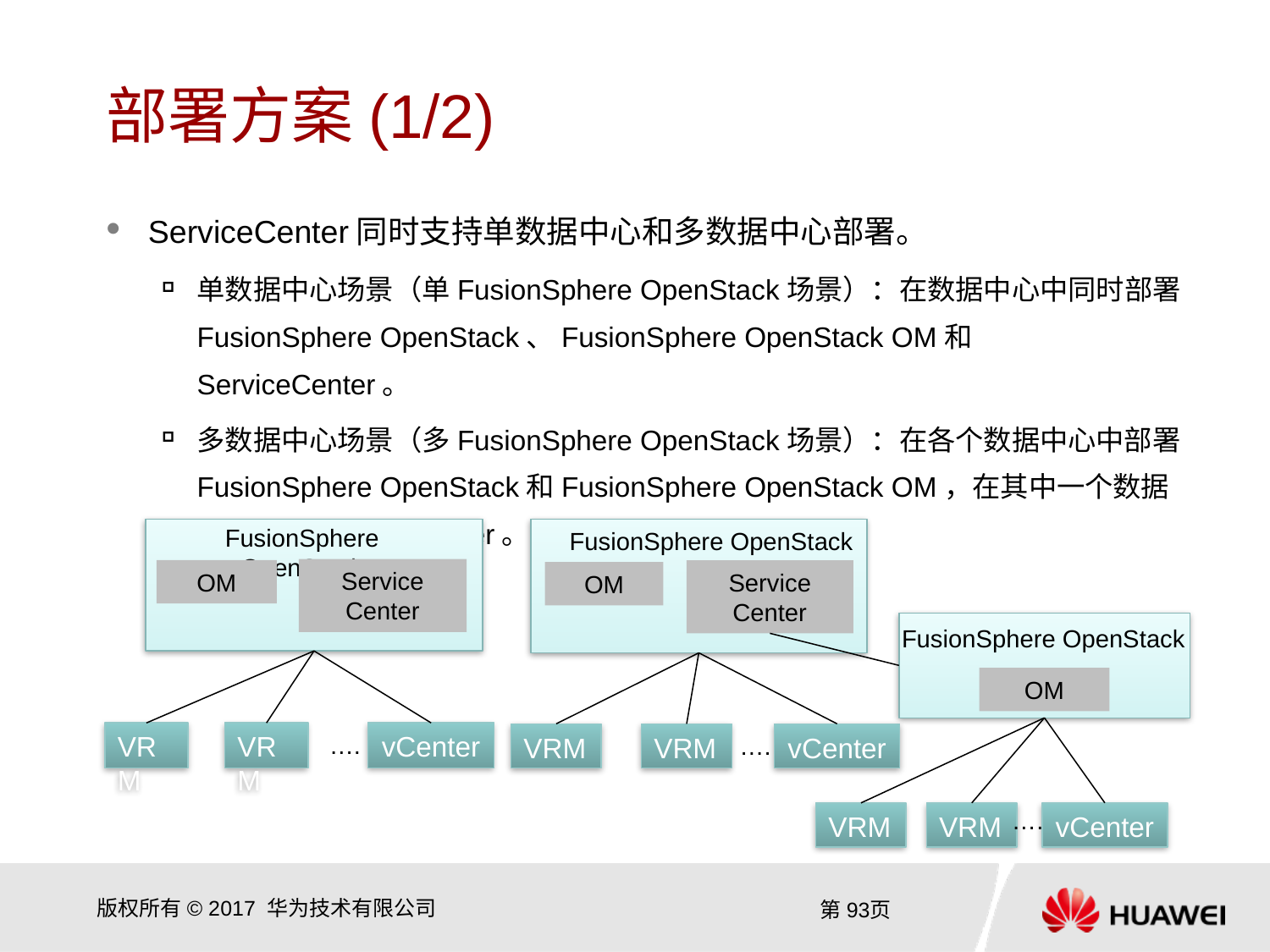

# 部署方案(1/2)
ServiceCenter同时支持单数据中心和多数据中心部署。
单数据中心场景（单FusionSphere OpenStack场景）：在数据中心中同时部署FusionSphere OpenStack、FusionSphere OpenStack OM和ServiceCenter。
多数据中心场景（多FusionSphere OpenStack场景）：在各个数据中心中部署FusionSphere OpenStack和FusionSphere OpenStack OM，在其中一个数据中心部署ServiceCenter。

FusionSphere OpenStack

Service Center
OM
vCenter
VRM
VRM
….

FusionSphere OpenStack
Service Center
OM
VRM
VRM
….
vCenter

FusionSphere OpenStack
OM
….
VRM
VRM
vCenter